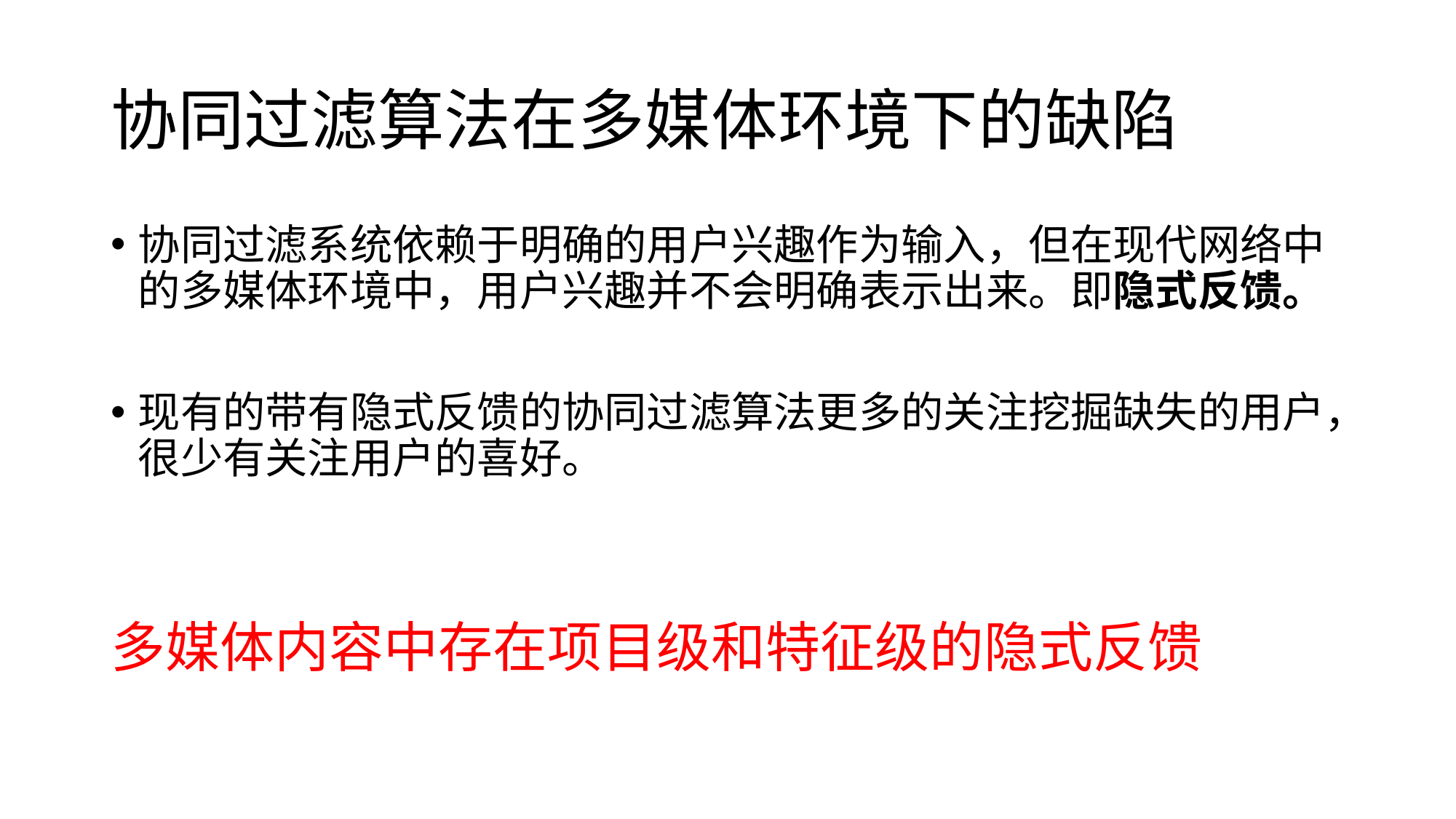

# 协同过滤算法在多媒体环境下的缺陷
协同过滤系统依赖于明确的用户兴趣作为输入，但在现代网络中的多媒体环境中，用户兴趣并不会明确表示出来。即隐式反馈。

现有的带有隐式反馈的协同过滤算法更多的关注挖掘缺失的用户，很少有关注用户的喜好。

多媒体内容中存在项目级和特征级的隐式反馈